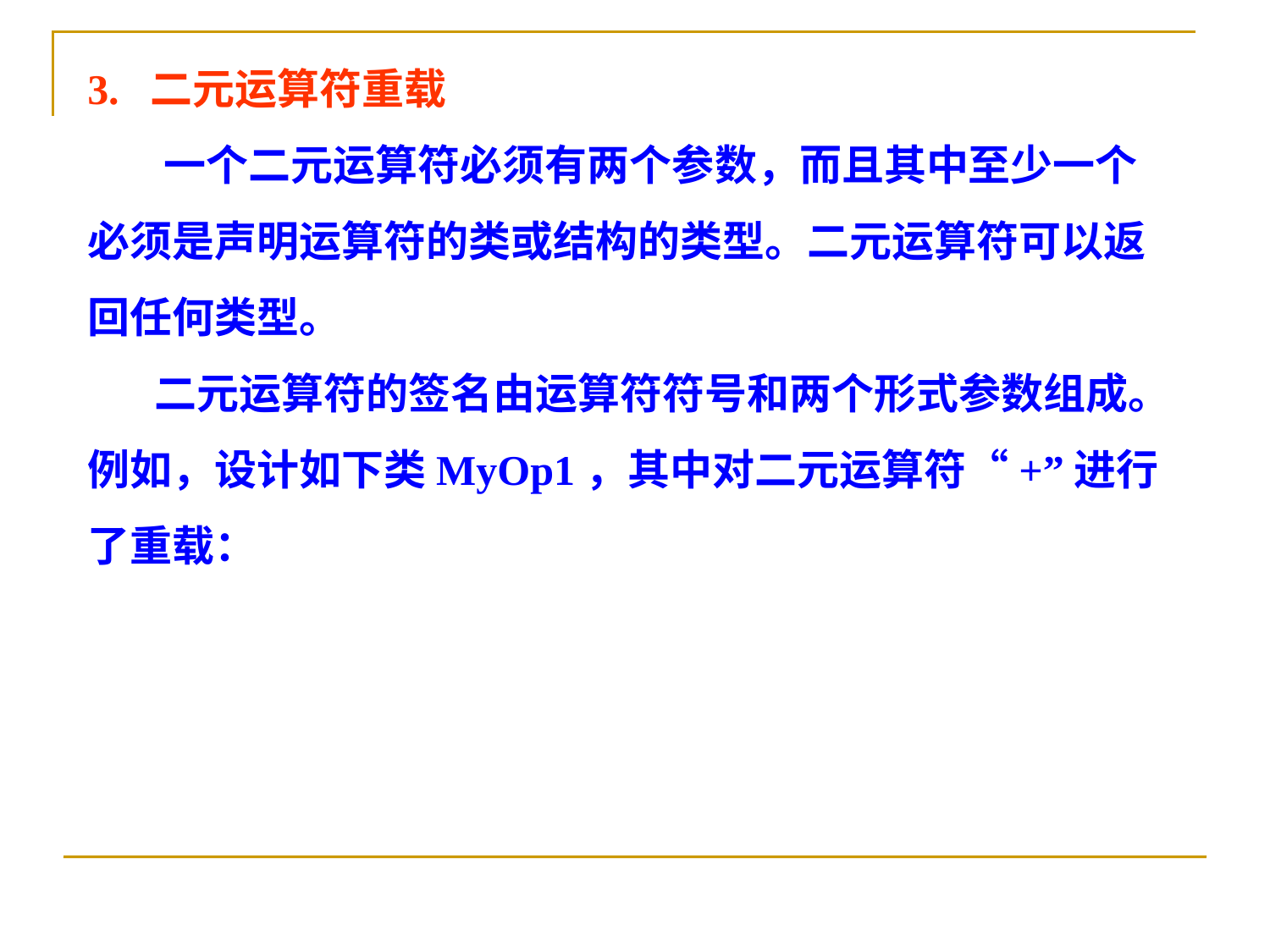

3.  二元运算符重载
       一个二元运算符必须有两个参数，而且其中至少一个必须是声明运算符的类或结构的类型。二元运算符可以返回任何类型。
      二元运算符的签名由运算符符号和两个形式参数组成。
例如，设计如下类MyOp1，其中对二元运算符“+”进行了重载：